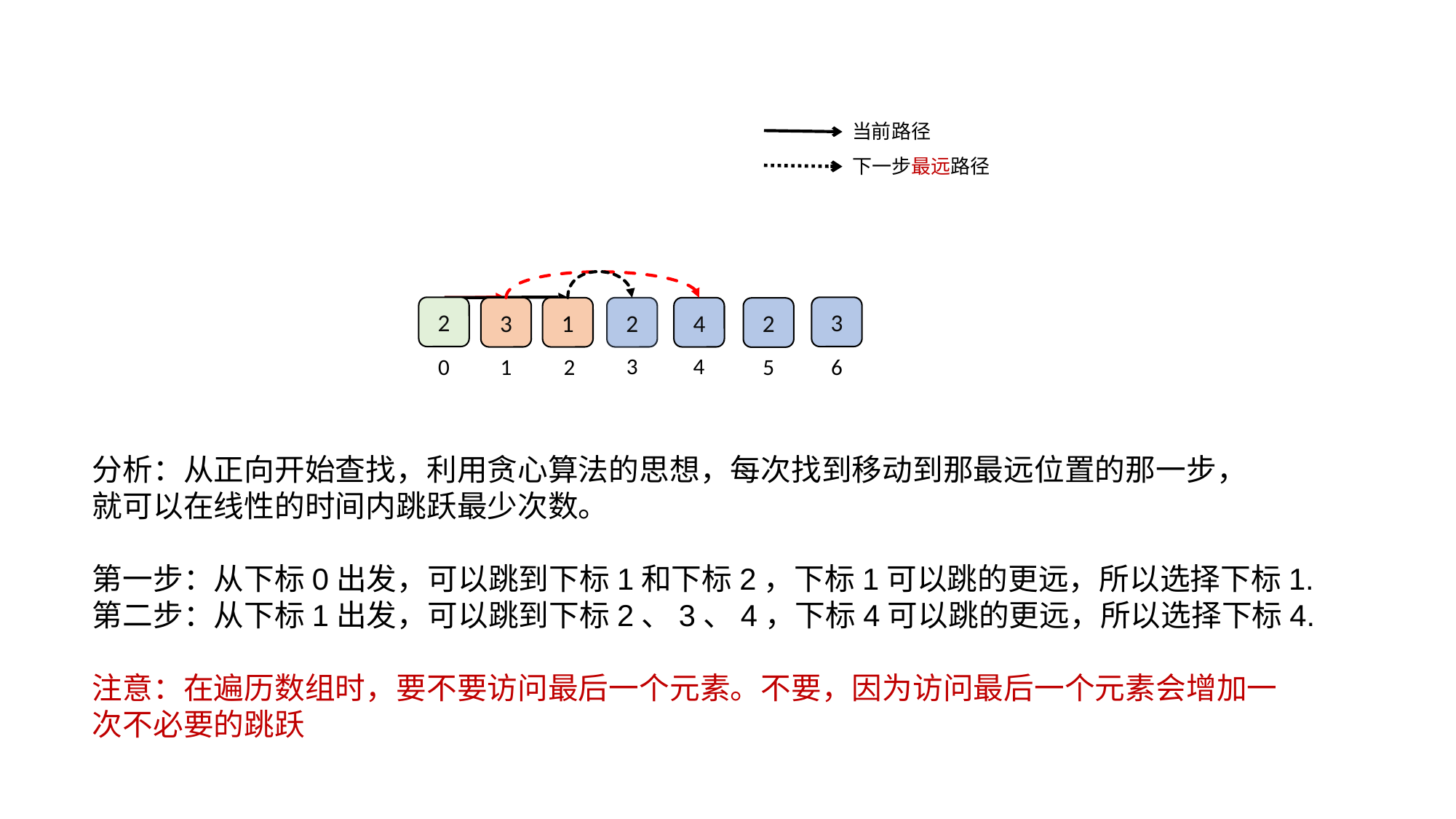

当前路径
下一步最远路径
2
3
3
1
2
4
2
3
4
0
1
2
5
6
分析：从正向开始查找，利用贪心算法的思想，每次找到移动到那最远位置的那一步，
就可以在线性的时间内跳跃最少次数。

第一步：从下标0出发，可以跳到下标1和下标2，下标1可以跳的更远，所以选择下标1.
第二步：从下标1出发，可以跳到下标2、3、4，下标4可以跳的更远，所以选择下标4.

注意：在遍历数组时，要不要访问最后一个元素。不要，因为访问最后一个元素会增加一
次不必要的跳跃